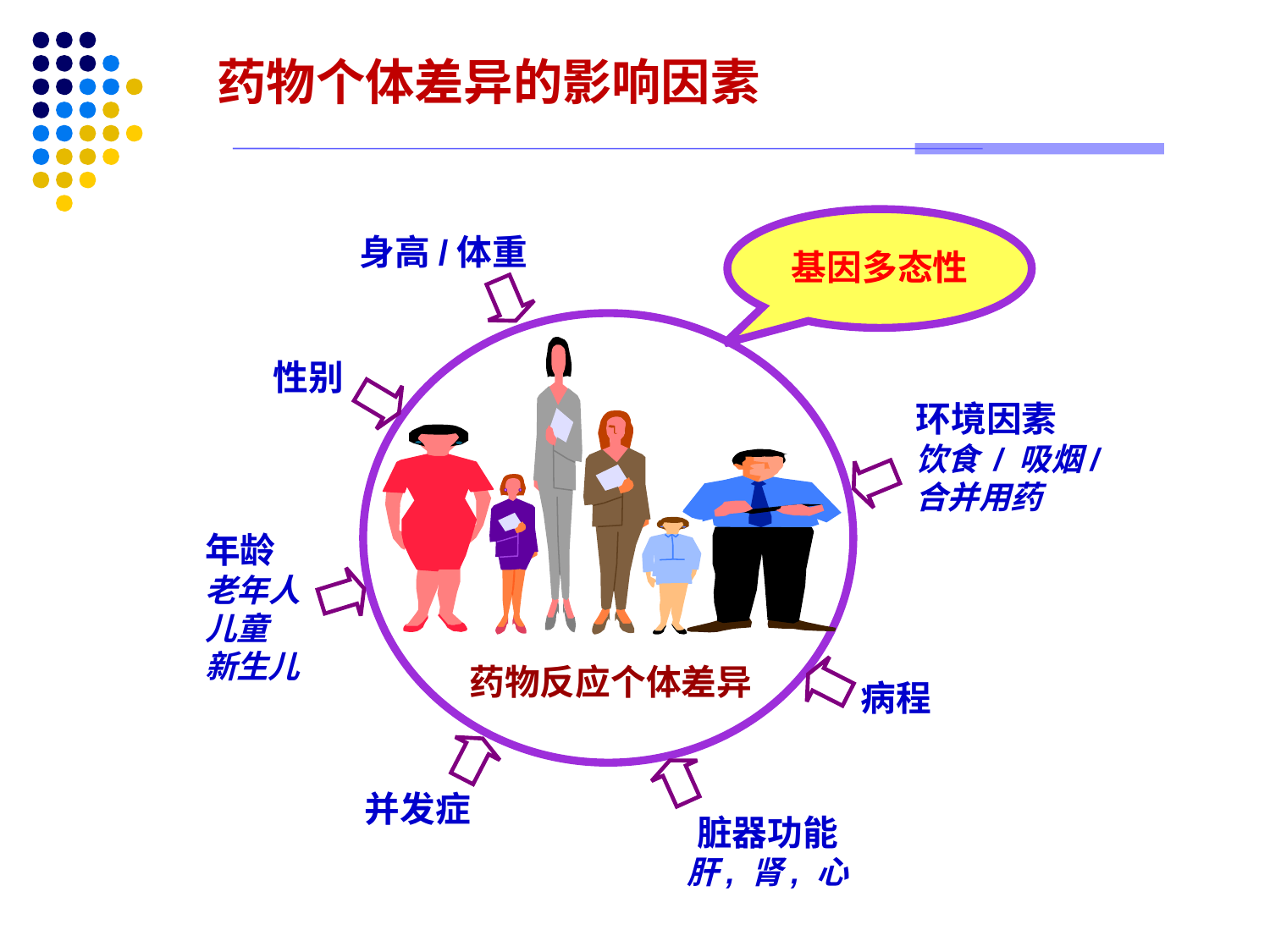

药物个体差异的影响因素

身高/体重
基因多态性

性别

环境因素
饮食 / 吸烟/
合并用药

年龄
老年人
儿童
新生儿

药物反应个体差异
病程

并发症
脏器功能
肝, 肾, 心